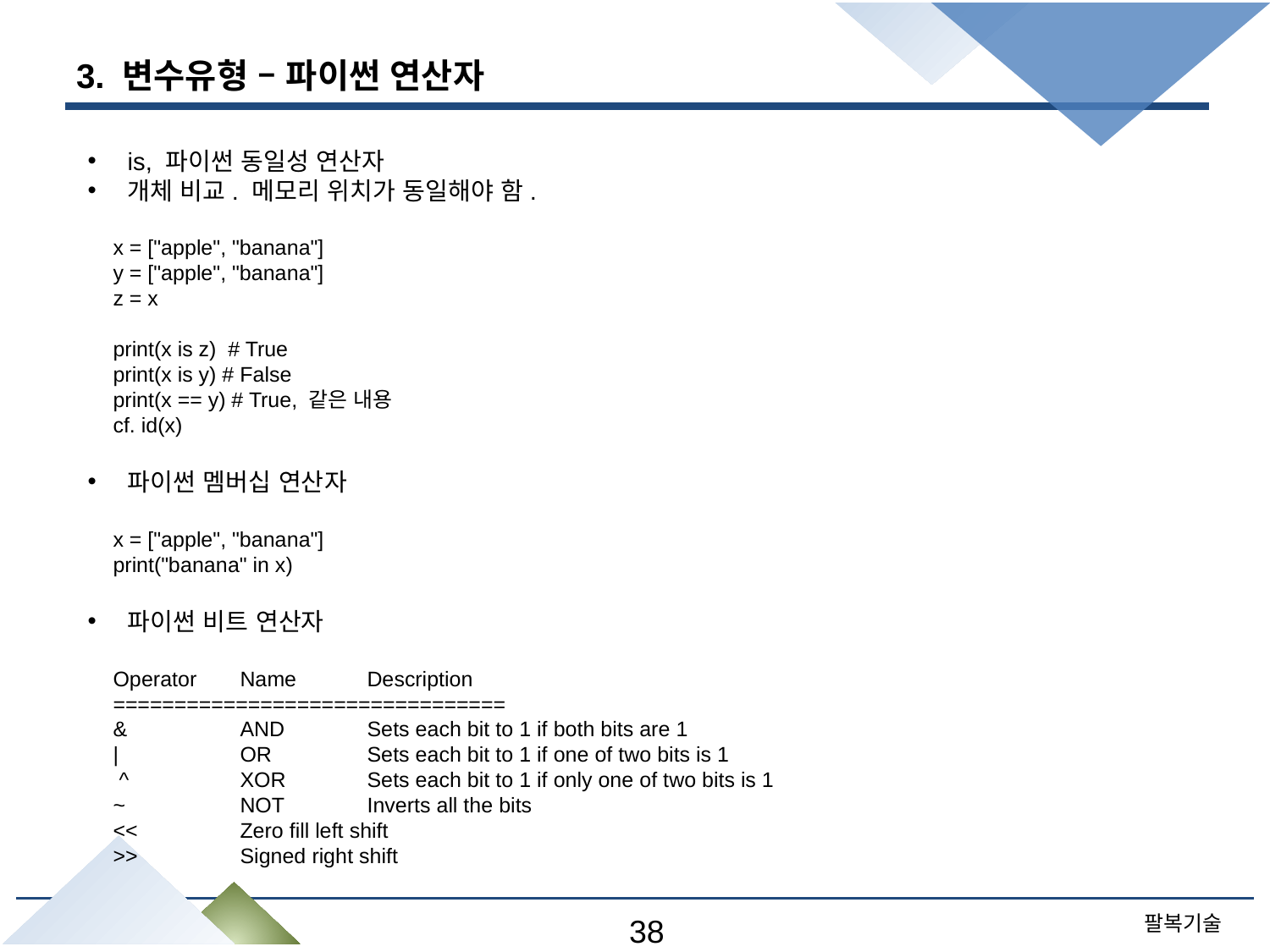

# 3. 변수유형 – 파이썬 연산자
is, 파이썬 동일성 연산자
개체 비교. 메모리 위치가 동일해야 함.

x = ["apple", "banana"]
y = ["apple", "banana"]
z = x

print(x is z)  # True
print(x is y) # False
print(x == y) # True, 같은 내용
cf. id(x)

파이썬 멤버십 연산자

x = ["apple", "banana"]
print("banana" in x)

파이썬 비트 연산자

Operator	Name	Description
================================
& 	AND	Sets each bit to 1 if both bits are 1
|	OR	Sets each bit to 1 if one of two bits is 1
 ^	XOR	Sets each bit to 1 if only one of two bits is 1
~ 	NOT	Inverts all the bits
<<	Zero fill left shift
>>	Signed right shift
38